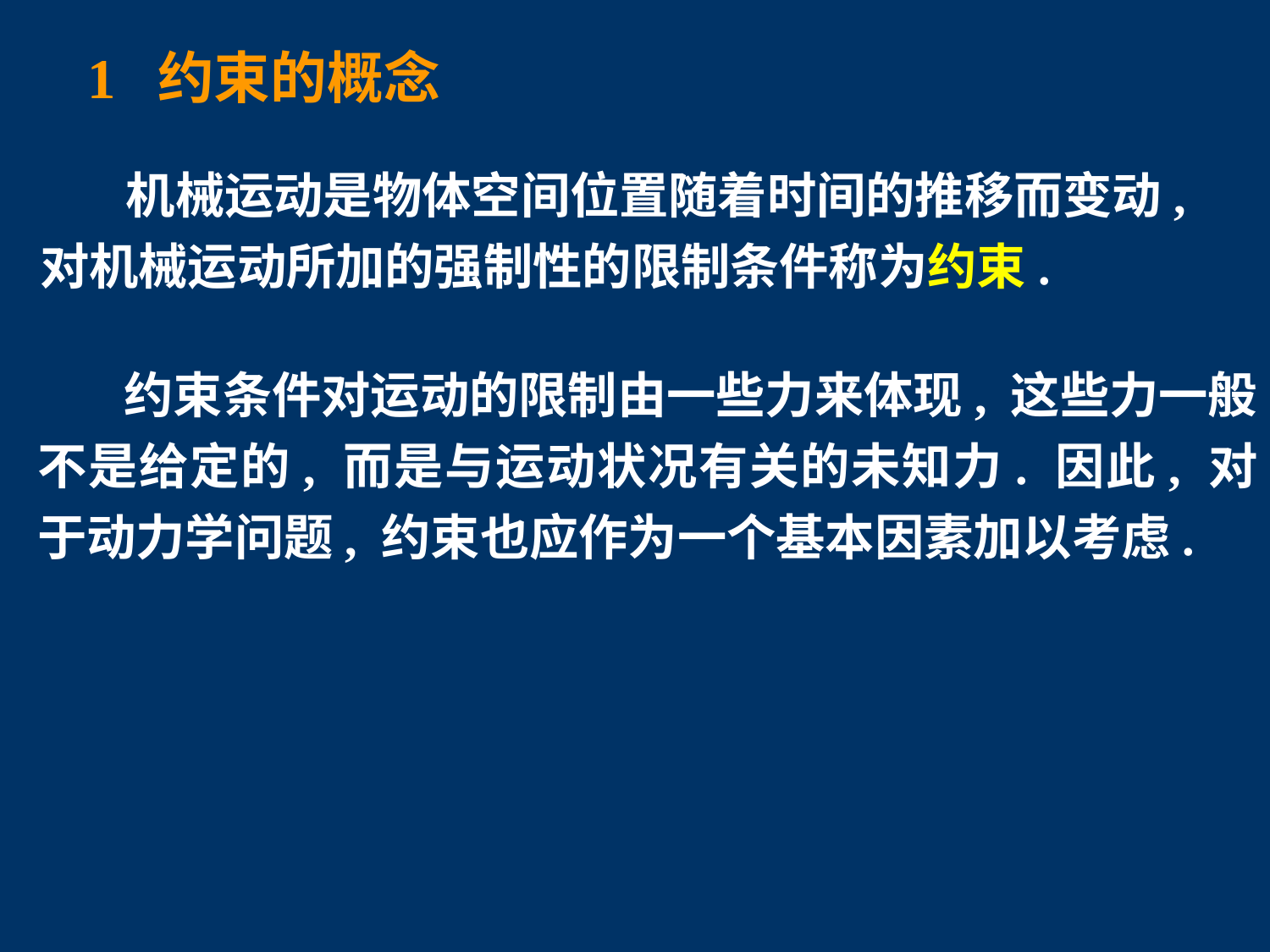

1  约束的概念
        机械运动是物体空间位置随着时间的推移而变动, 对机械运动所加的强制性的限制条件称为约束.
        约束条件对运动的限制由一些力来体现, 这些力一般不是给定的, 而是与运动状况有关的未知力. 因此, 对于动力学问题, 约束也应作为一个基本因素加以考虑.